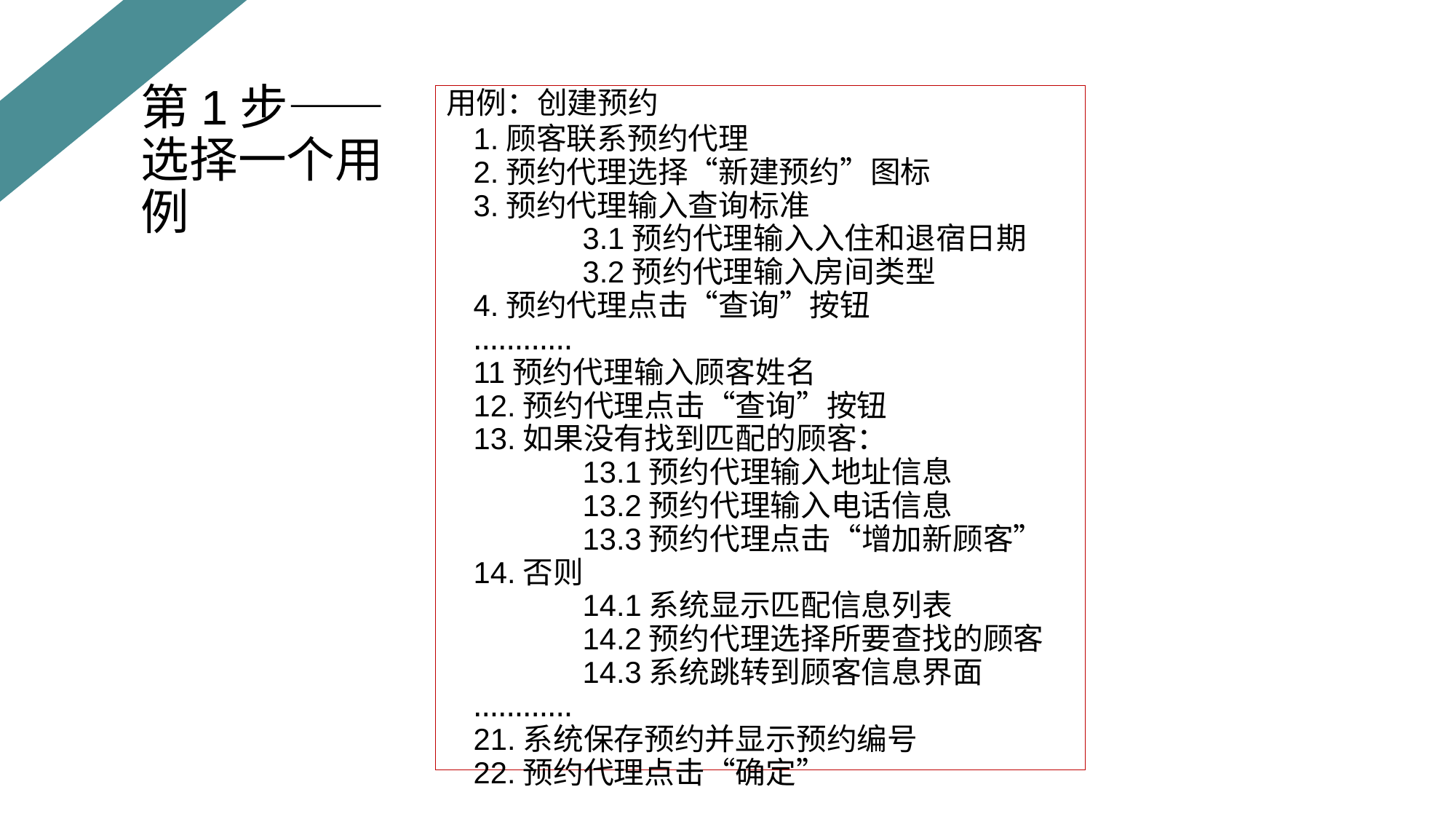

用例：创建预约
	1.顾客联系预约代理
	2.预约代理选择“新建预约”图标
	3.预约代理输入查询标准
		3.1预约代理输入入住和退宿日期
		3.2预约代理输入房间类型
	4.预约代理点击“查询”按钮
	…………
	11预约代理输入顾客姓名
	12.预约代理点击“查询”按钮
	13.如果没有找到匹配的顾客：
		13.1预约代理输入地址信息
		13.2预约代理输入电话信息
		13.3预约代理点击“增加新顾客”
	14.否则
		14.1系统显示匹配信息列表
		14.2预约代理选择所要查找的顾客
		14.3系统跳转到顾客信息界面
	…………
	21.系统保存预约并显示预约编号
	22.预约代理点击“确定”

# 第1步——选择一个用例